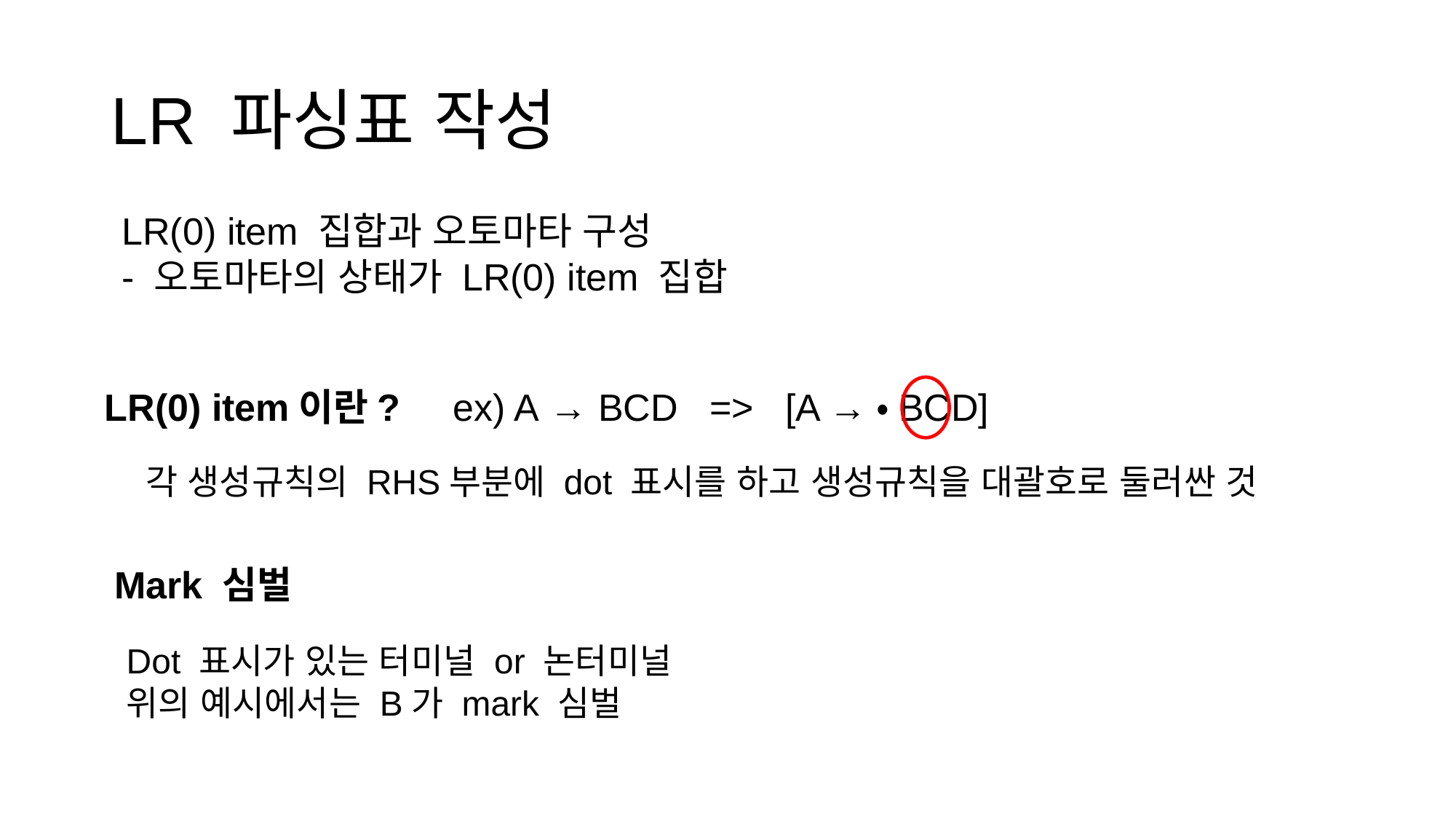

# LR 파싱표 작성
LR(0) item 집합과 오토마타 구성
- 오토마타의 상태가 LR(0) item 집합

LR(0) item이란?
ex) A → BCD   =>   [A →・BCD]
각 생성규칙의 RHS부분에 dot 표시를 하고 생성규칙을 대괄호로 둘러싼 것
Mark 심벌
Dot 표시가 있는 터미널 or 논터미널
위의 예시에서는 B가 mark 심벌